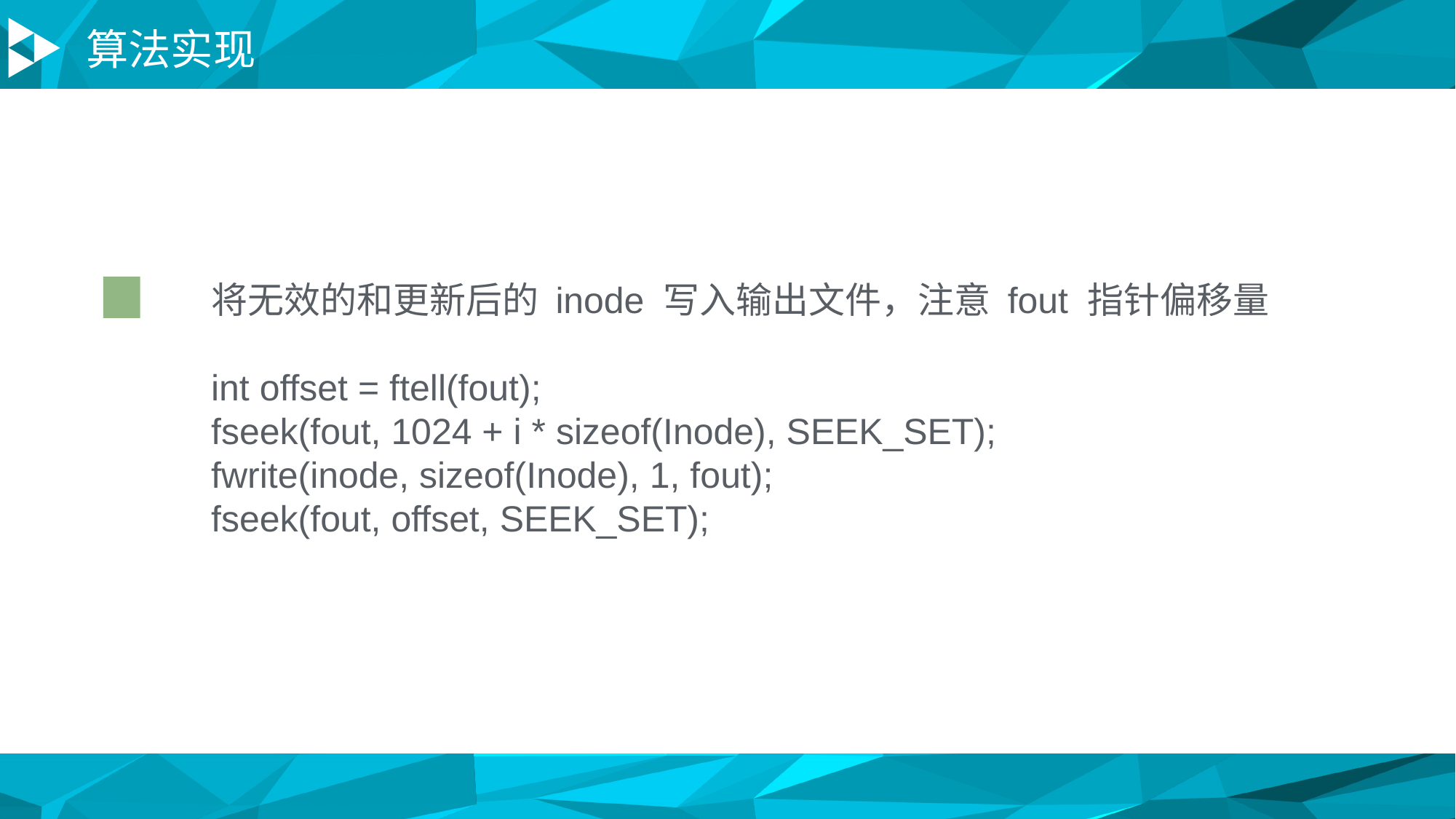

算法实现
将无效的和更新后的 inode 写入输出文件，注意 fout 指针偏移量

int offset = ftell(fout);
fseek(fout, 1024 + i * sizeof(Inode), SEEK_SET);
fwrite(inode, sizeof(Inode), 1, fout);
fseek(fout, offset, SEEK_SET);